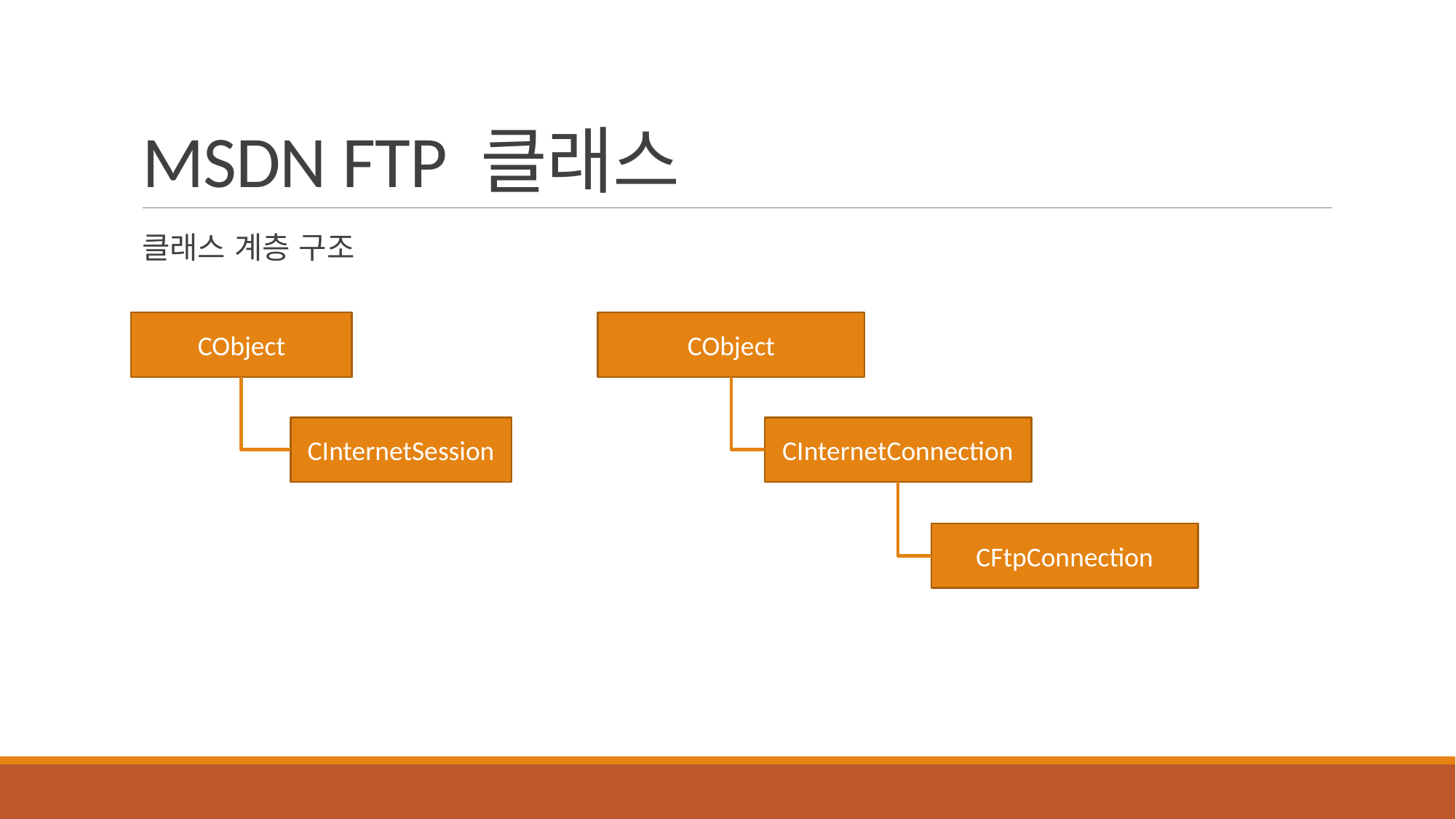

# MSDN FTP 클래스
클래스 계층 구조
CObject
CObject
CInternetSession
CInternetConnection
CFtpConnection